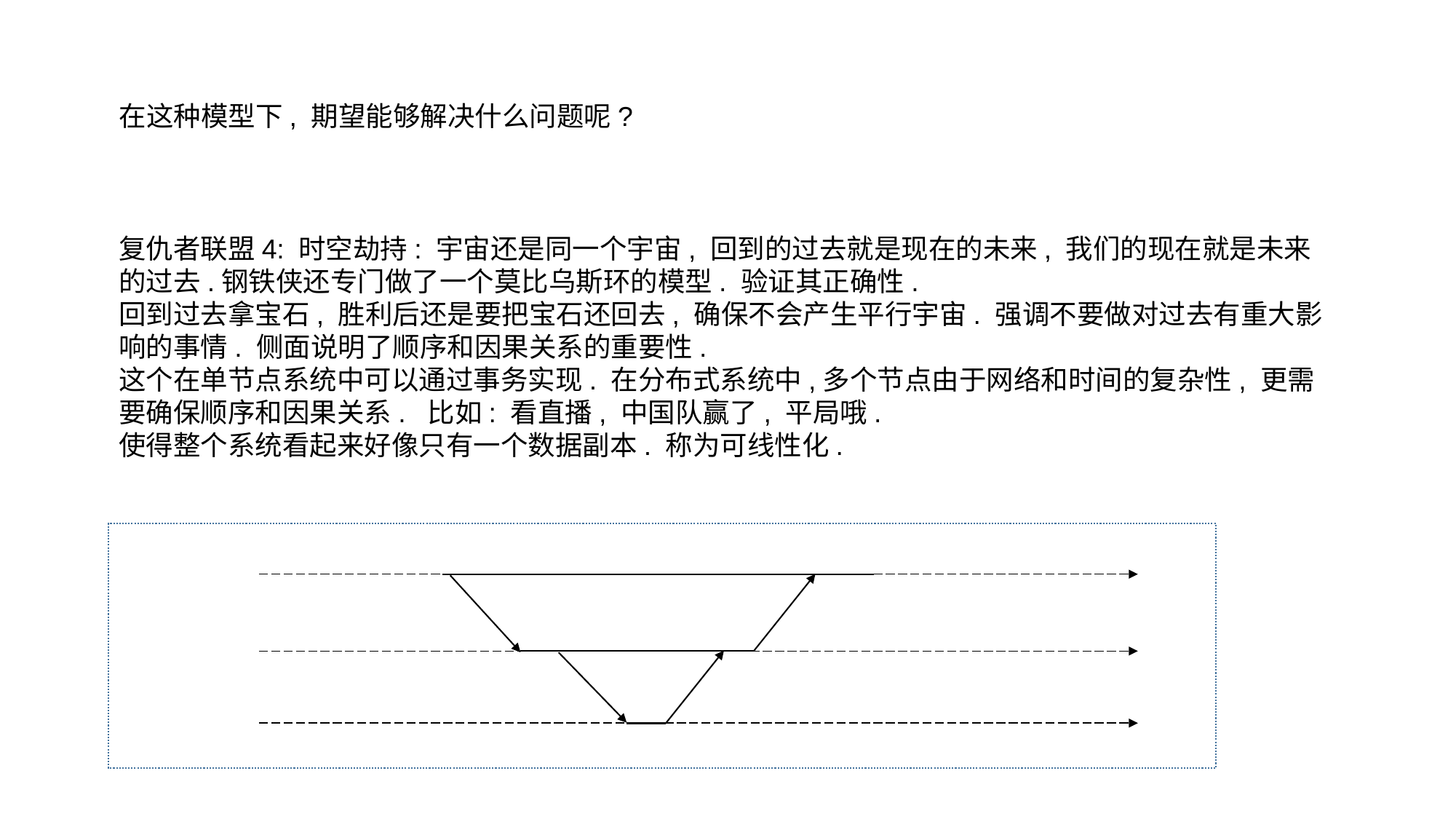

在这种模型下, 期望能够解决什么问题呢?
复仇者联盟4: 时空劫持: 宇宙还是同一个宇宙, 回到的过去就是现在的未来, 我们的现在就是未来的过去.钢铁侠还专门做了一个莫比乌斯环的模型. 验证其正确性.
回到过去拿宝石, 胜利后还是要把宝石还回去, 确保不会产生平行宇宙. 强调不要做对过去有重大影响的事情. 侧面说明了顺序和因果关系的重要性.
这个在单节点系统中可以通过事务实现. 在分布式系统中,多个节点由于网络和时间的复杂性, 更需要确保顺序和因果关系.  比如: 看直播, 中国队赢了, 平局哦.
使得整个系统看起来好像只有一个数据副本. 称为可线性化.